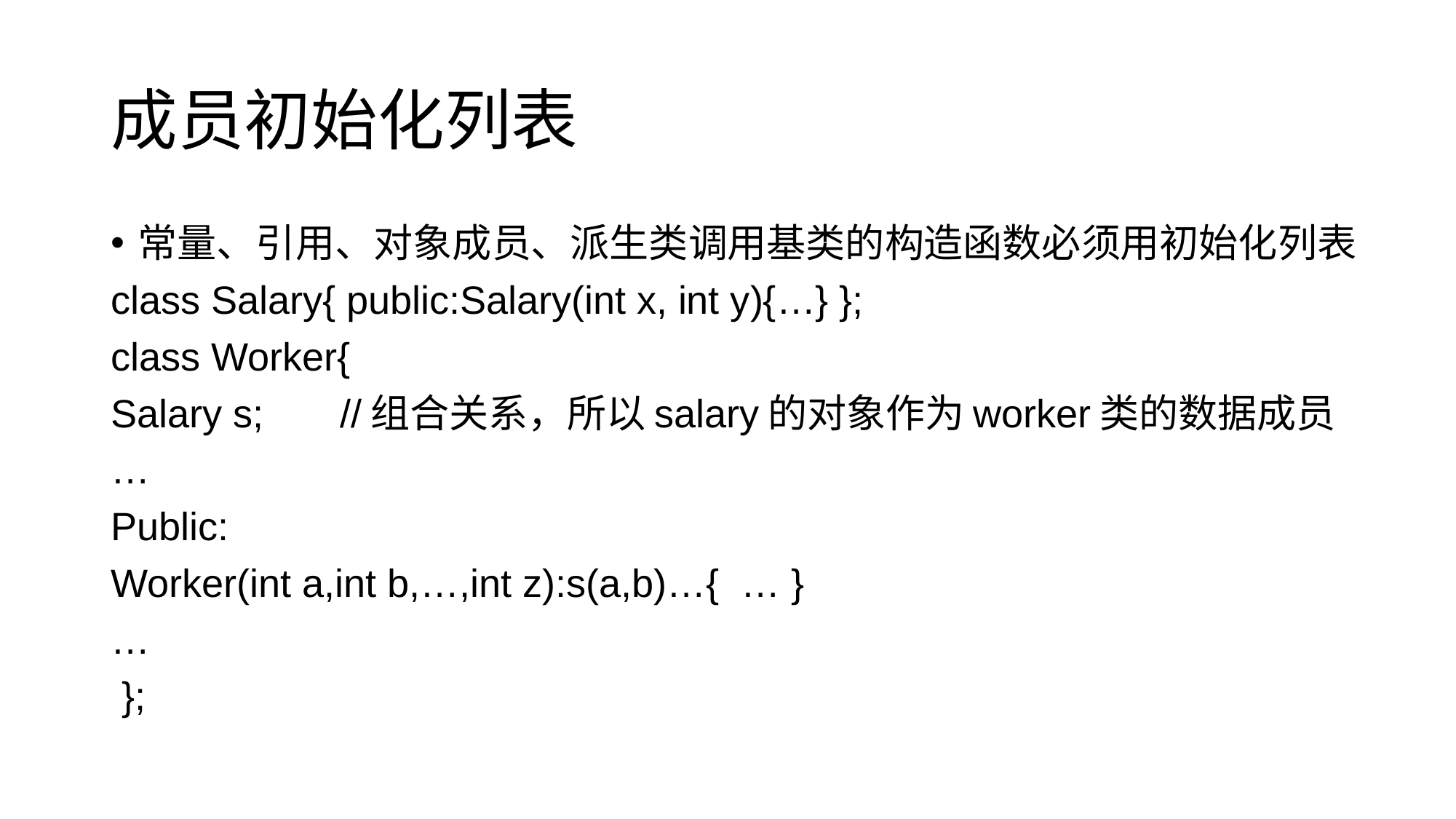

# 成员初始化列表
常量、引用、对象成员、派生类调用基类的构造函数必须用初始化列表
class Salary{ public:Salary(int x, int y){…} };
class Worker{
Salary s;       //组合关系，所以salary的对象作为worker类的数据成员
…
Public:
Worker(int a,int b,…,int z):s(a,b)…{  … }
…
 };